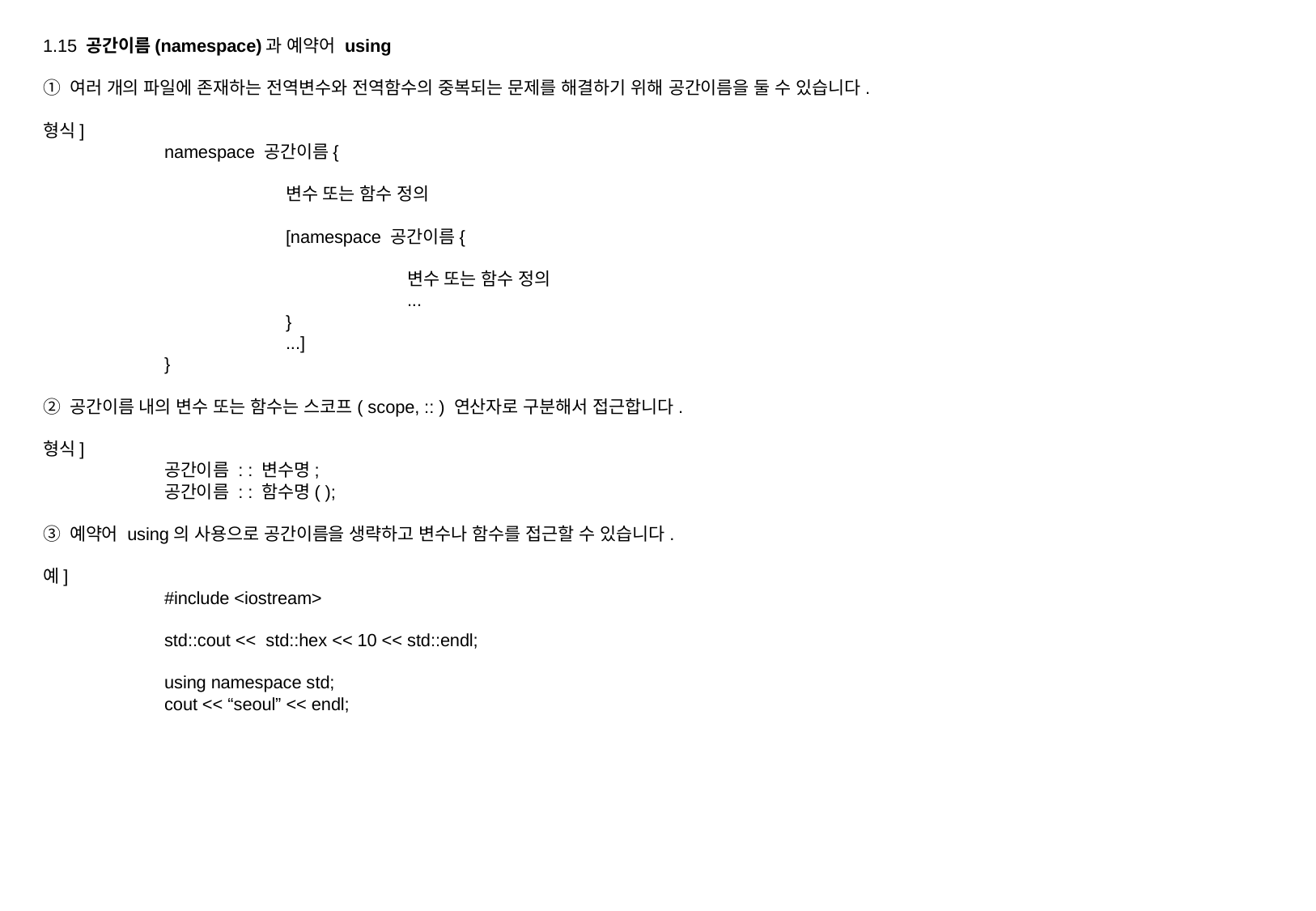

1.15 공간이름(namespace)과 예약어 using

① 여러 개의 파일에 존재하는 전역변수와 전역함수의 중복되는 문제를 해결하기 위해 공간이름을 둘 수 있습니다.

형식]
	namespace 공간이름{

		변수 또는 함수 정의

		[namespace 공간이름{

			변수 또는 함수 정의
			...
		}
		...]
	}

② 공간이름 내의 변수 또는 함수는 스코프( scope, :: ) 연산자로 구분해서 접근합니다.

형식]
	공간이름 : : 변수명;
	공간이름 : : 함수명( );

③ 예약어 using의 사용으로 공간이름을 생략하고 변수나 함수를 접근할 수 있습니다.

예]
	#include <iostream>

	std::cout <<  std::hex << 10 << std::endl;

	using namespace std;
	cout << “seoul” << endl;